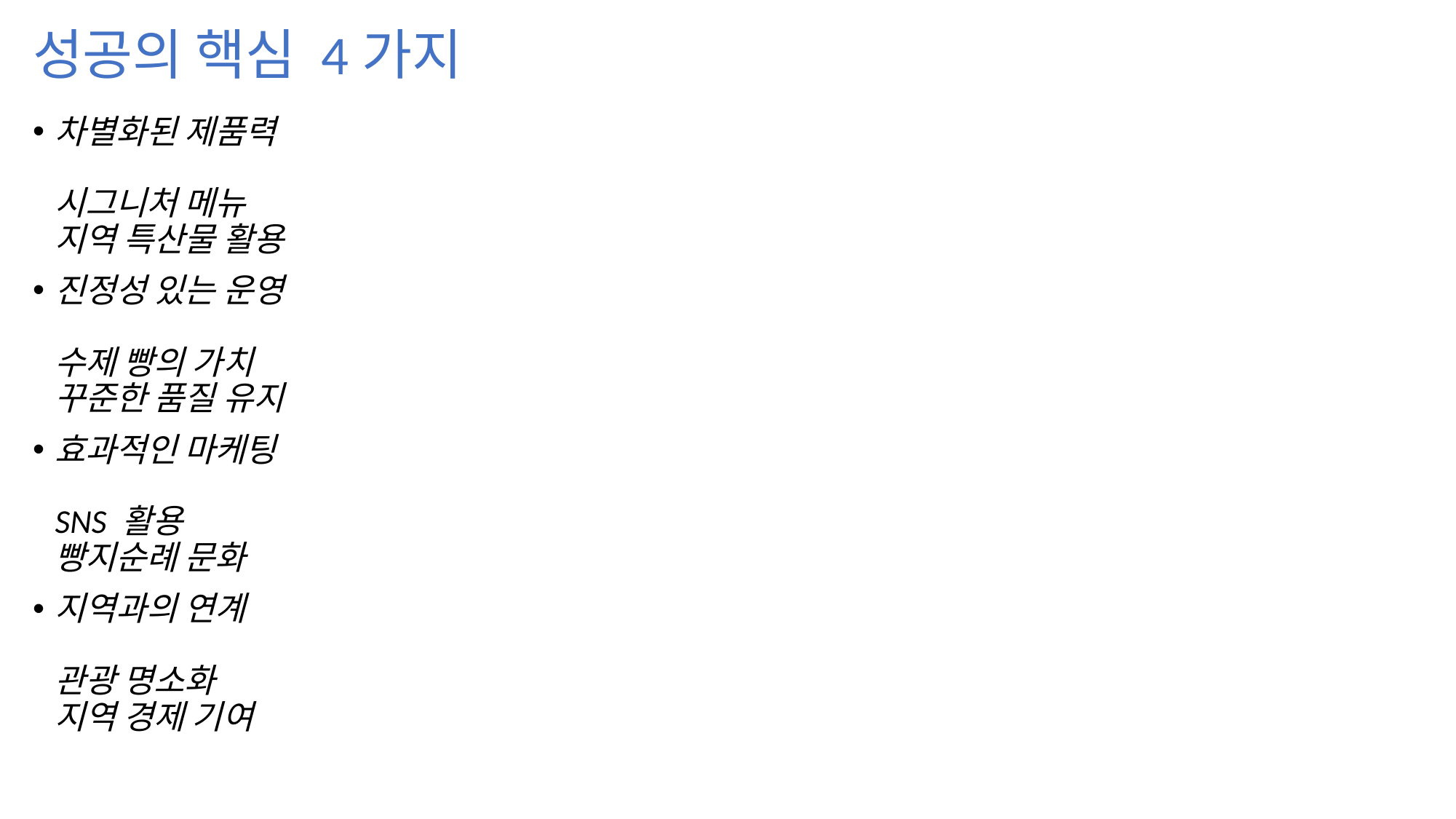

# 성공의 핵심 4가지
차별화된 제품력
시그니처 메뉴
지역 특산물 활용
진정성 있는 운영
수제 빵의 가치
꾸준한 품질 유지
효과적인 마케팅
SNS 활용
빵지순례 문화
지역과의 연계
관광 명소화
지역 경제 기여